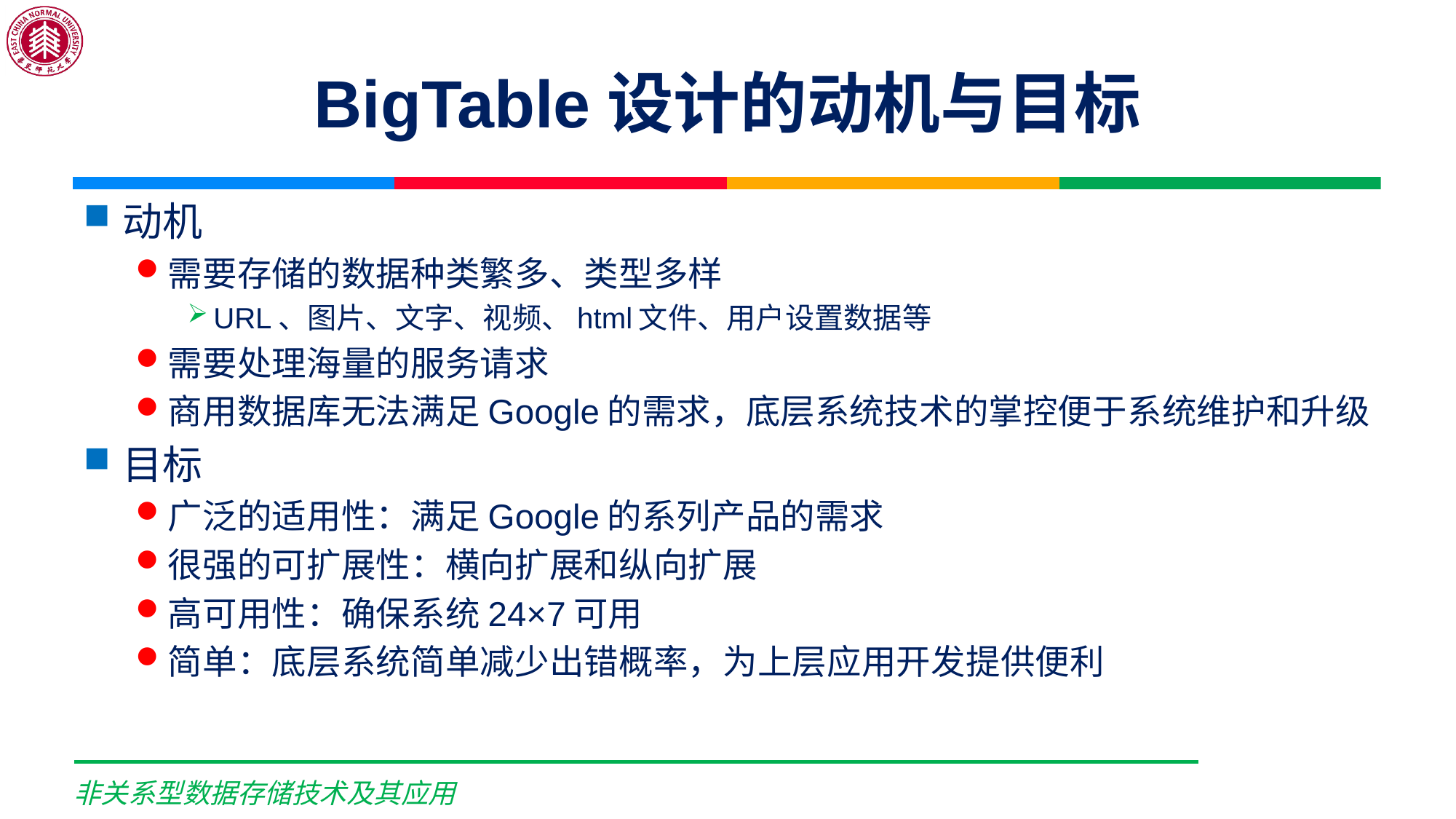

# BigTable设计的动机与目标
动机
需要存储的数据种类繁多、类型多样
URL、图片、文字、视频、html文件、用户设置数据等
需要处理海量的服务请求
商用数据库无法满足Google的需求，底层系统技术的掌控便于系统维护和升级
目标
广泛的适用性：满足Google的系列产品的需求
很强的可扩展性：横向扩展和纵向扩展
高可用性：确保系统24×7可用
简单：底层系统简单减少出错概率，为上层应用开发提供便利